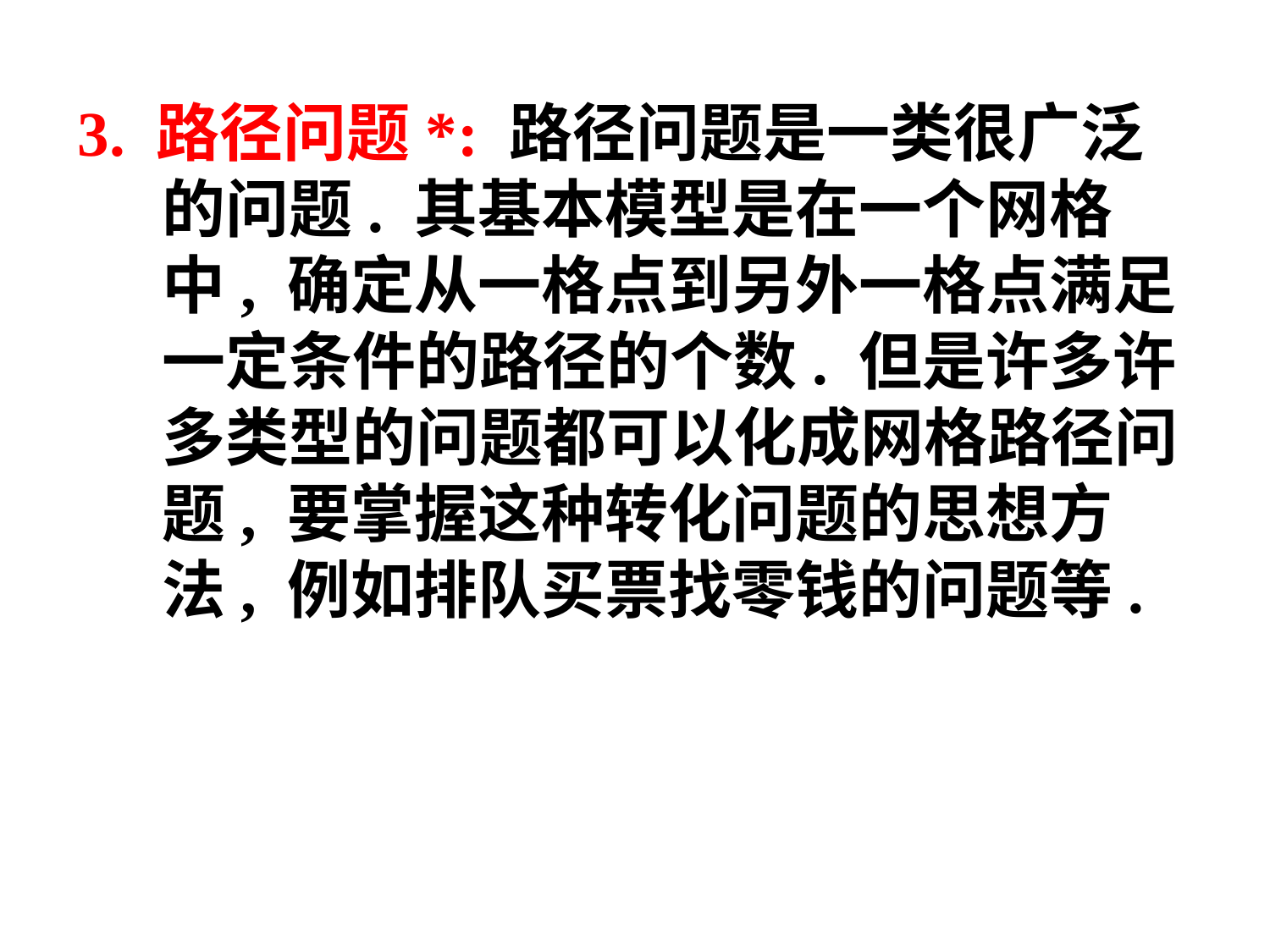

3. 路径问题*: 路径问题是一类很广泛的问题. 其基本模型是在一个网格中, 确定从一格点到另外一格点满足一定条件的路径的个数. 但是许多许多类型的问题都可以化成网格路径问题, 要掌握这种转化问题的思想方法, 例如排队买票找零钱的问题等.